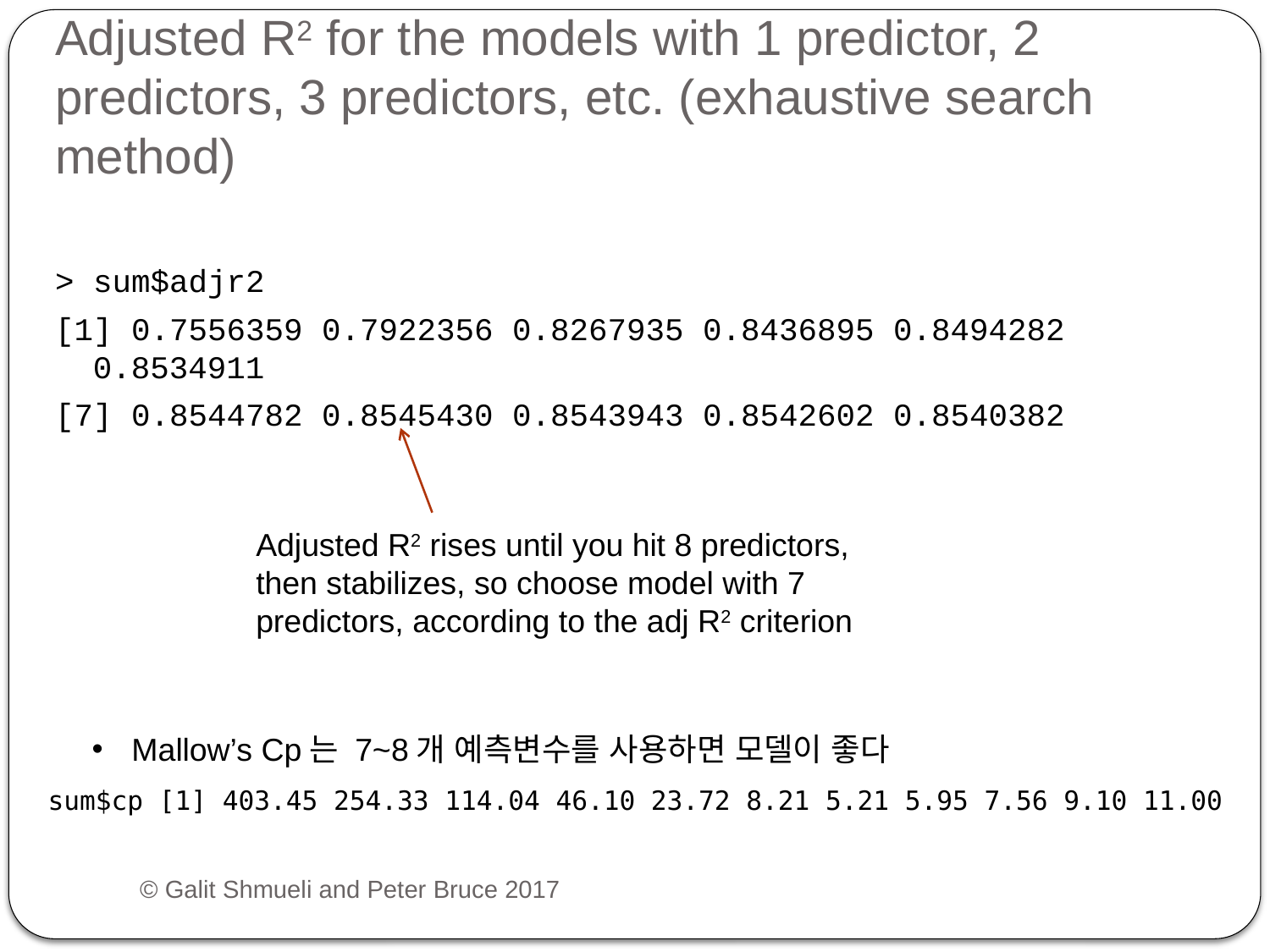

# Adjusted R2 for the models with 1 predictor, 2 predictors, 3 predictors, etc. (exhaustive search method)
> sum$adjr2
[1] 0.7556359 0.7922356 0.8267935 0.8436895 0.8494282 0.8534911
[7] 0.8544782 0.8545430 0.8543943 0.8542602 0.8540382
Adjusted R2 rises until you hit 8 predictors, then stabilizes, so choose model with 7 predictors, according to the adj R2 criterion
Mallow’s Cp는 7~8개 예측변수를 사용하면 모델이 좋다
sum$cp [1] 403.45 254.33 114.04 46.10 23.72 8.21 5.21 5.95 7.56 9.10 11.00
© Galit Shmueli and Peter Bruce 2017